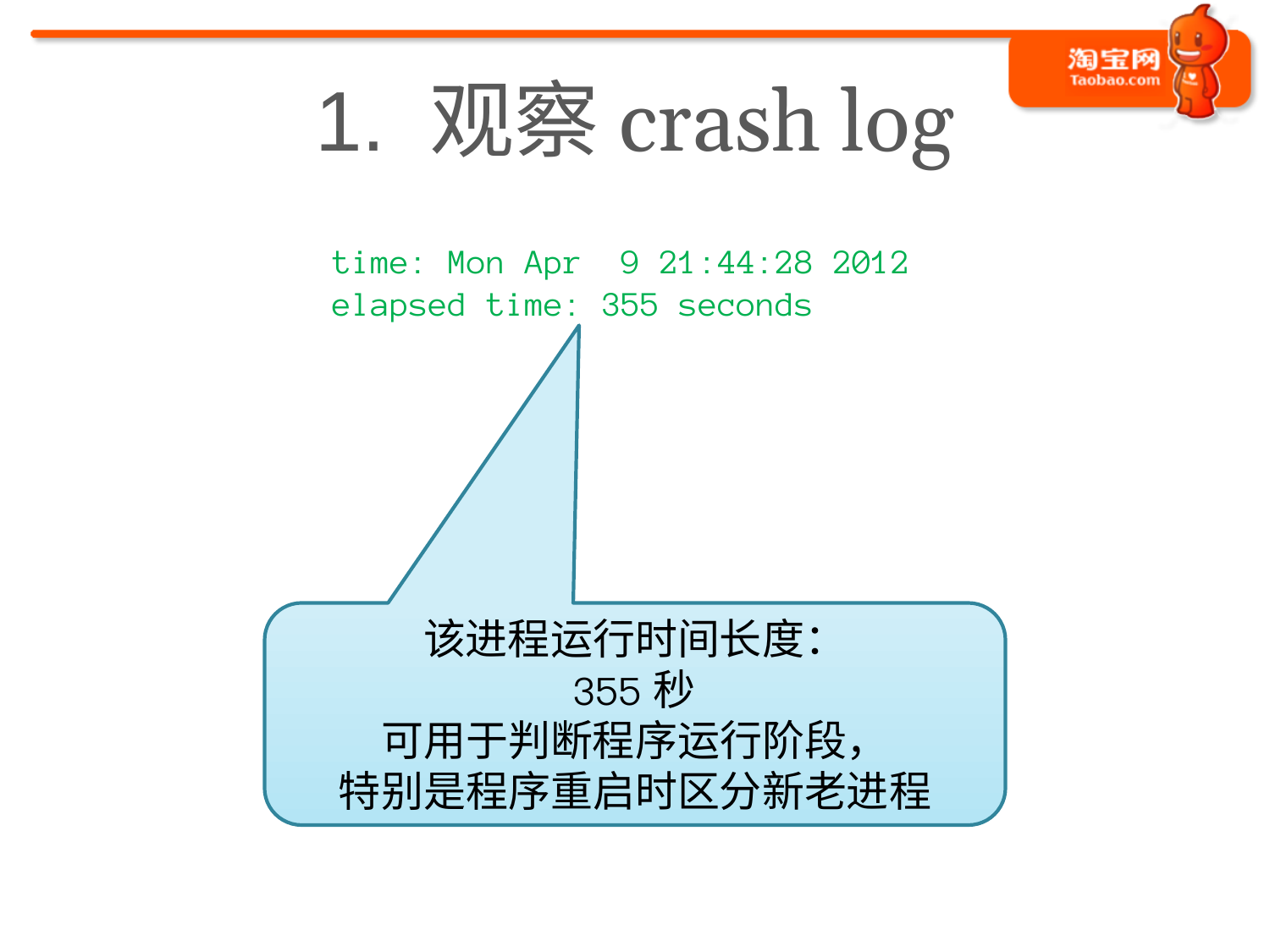

# 1. 观察crash log
time: Mon Apr  9 21:44:28 2012
elapsed time: 355 seconds
该进程运行时间长度：
355秒
可用于判断程序运行阶段，
特别是程序重启时区分新老进程